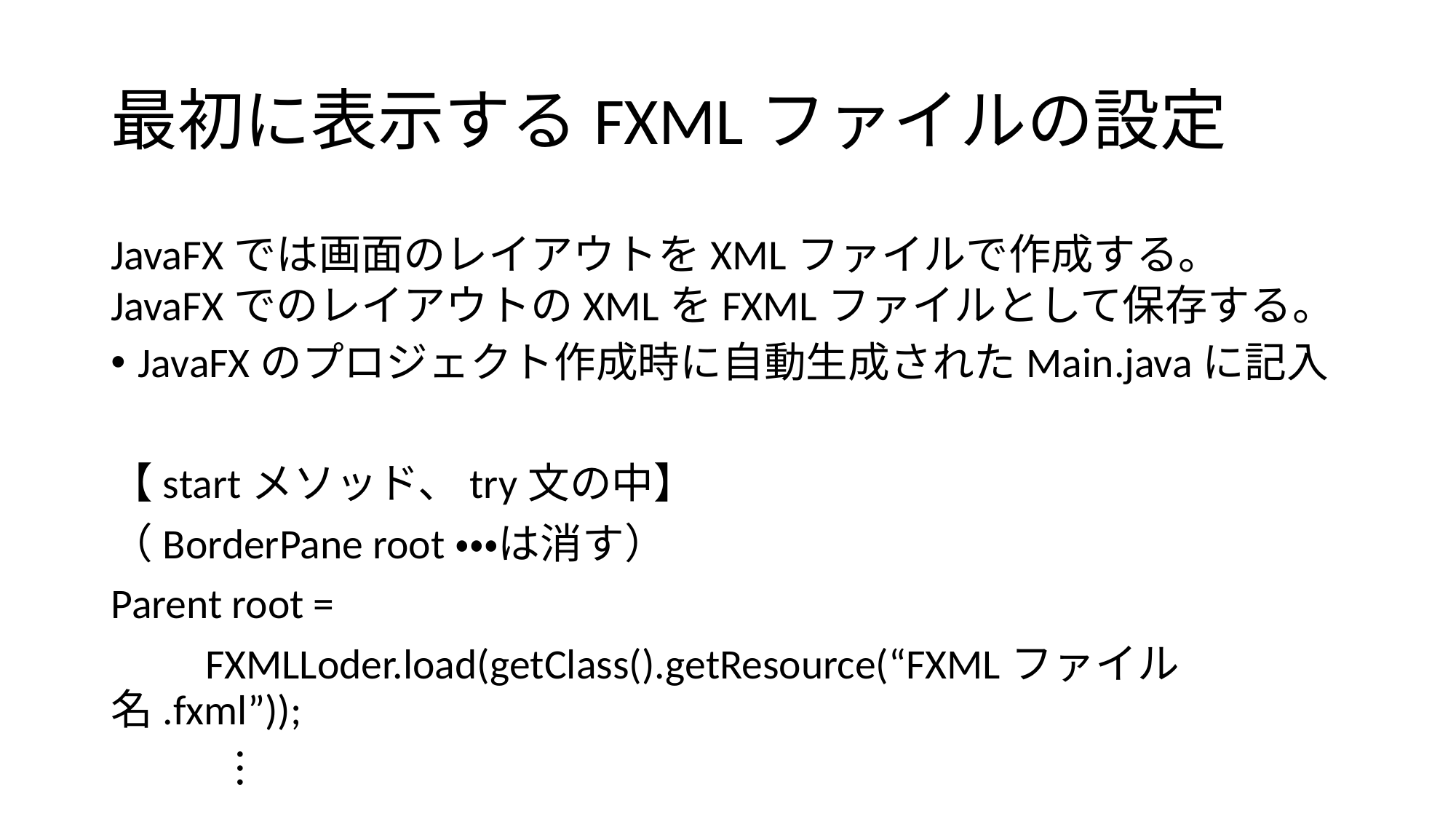

# 最初に表示するFXMLファイルの設定
JavaFXでは画面のレイアウトをXMLファイルで作成する。
JavaFXでのレイアウトのXMLをFXMLファイルとして保存する。
JavaFXのプロジェクト作成時に自動生成されたMain.javaに記入

【startメソッド、try文の中】
（BorderPane root・・・は消す）
Parent root =
          FXMLLoder.load(getClass().getResource(“FXMLファイル名.fxml”));
					︙